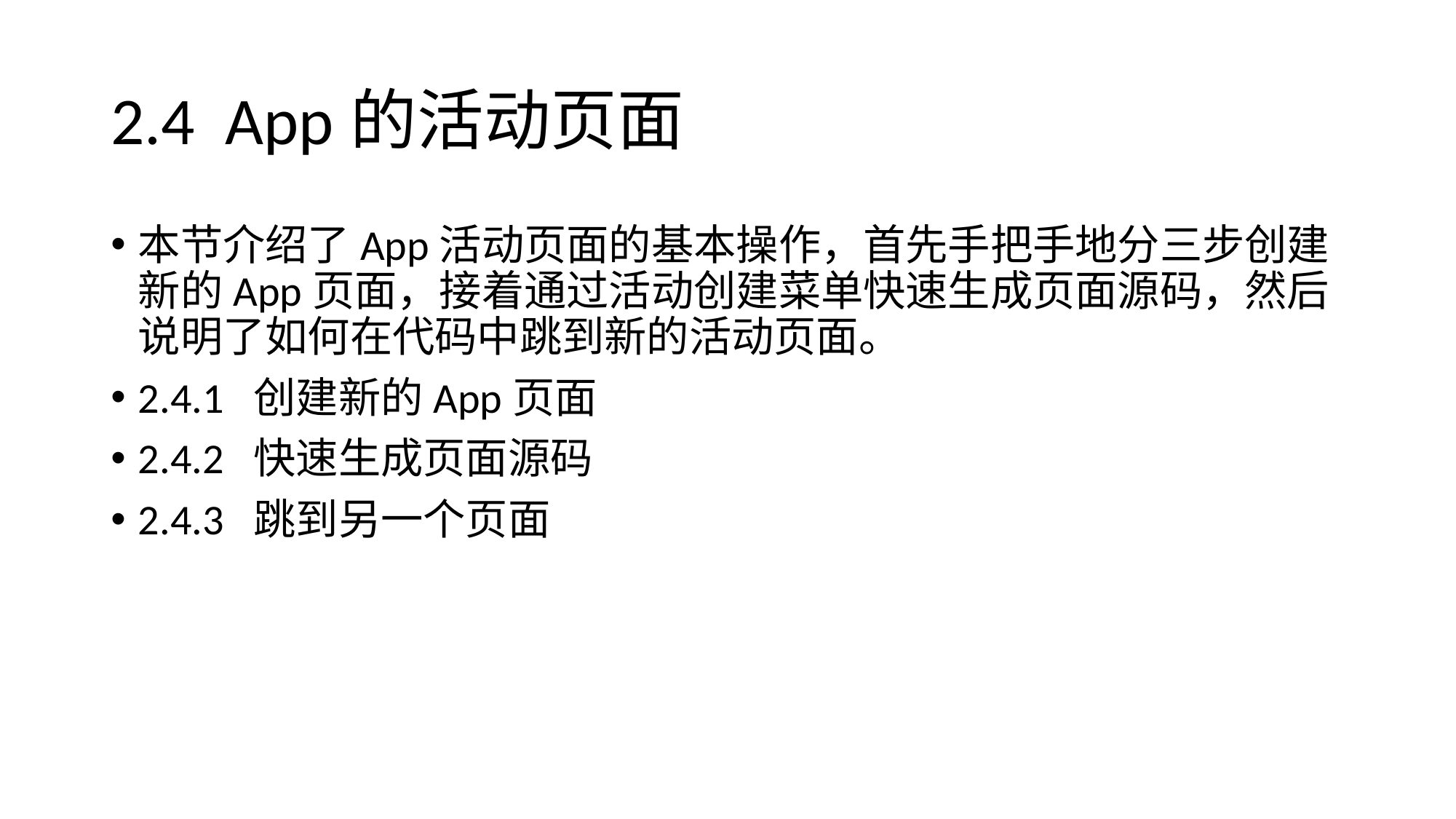

# 2.4  App的活动页面
本节介绍了App活动页面的基本操作，首先手把手地分三步创建新的App页面，接着通过活动创建菜单快速生成页面源码，然后说明了如何在代码中跳到新的活动页面。
2.4.1  创建新的App页面
2.4.2  快速生成页面源码
2.4.3  跳到另一个页面